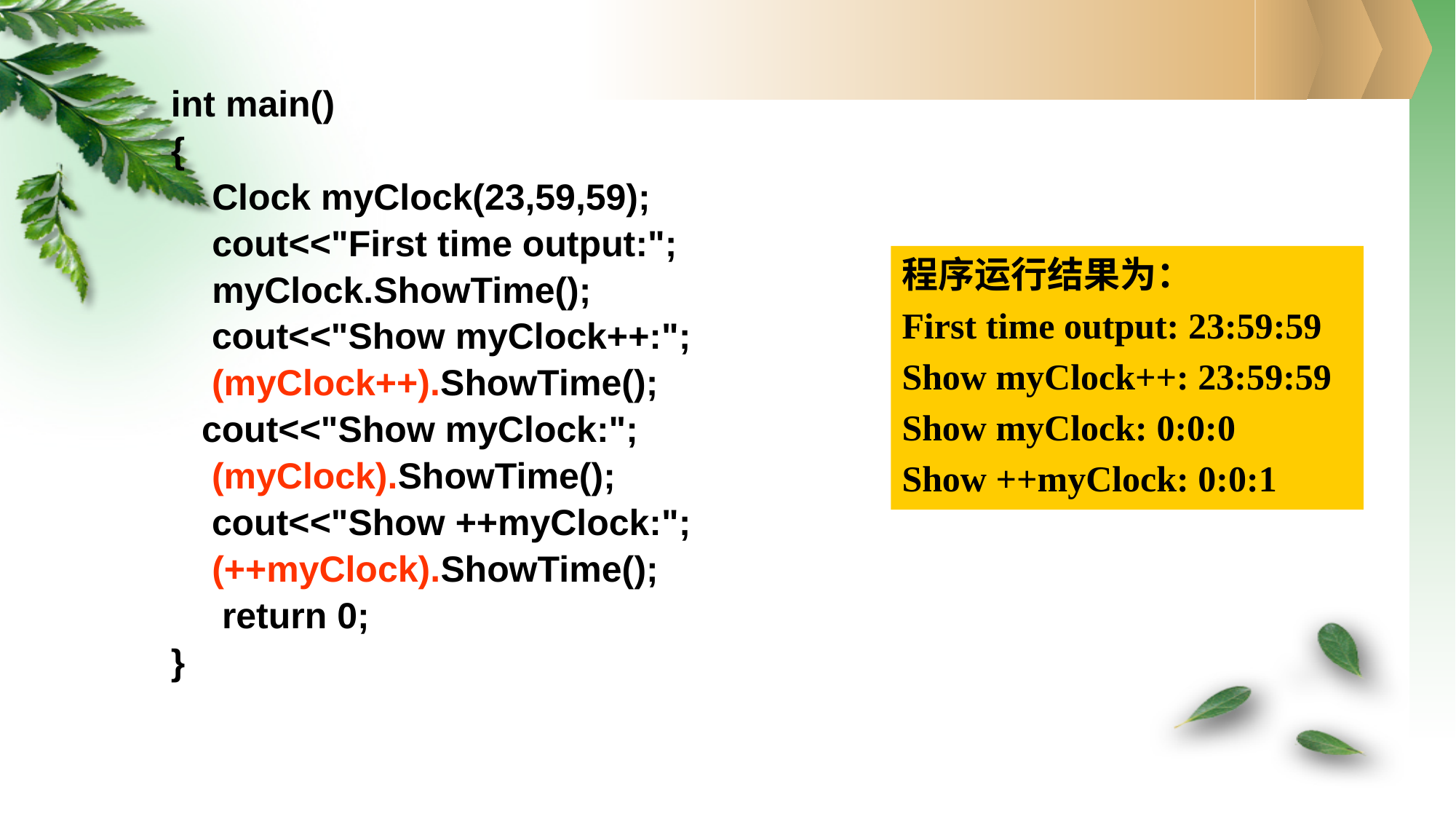

int main()
{
	Clock myClock(23,59,59);
	cout<<"First time output:";
	myClock.ShowTime();
    cout<<"Show myClock++:";
    (myClock++).ShowTime();
   cout<<"Show myClock:";
    (myClock).ShowTime();
    cout<<"Show ++myClock:";
	(++myClock).ShowTime();
     return 0;
}
程序运行结果为：
First time output: 23:59:59
Show myClock++: 23:59:59
Show myClock: 0:0:0
Show ++myClock: 0:0:1